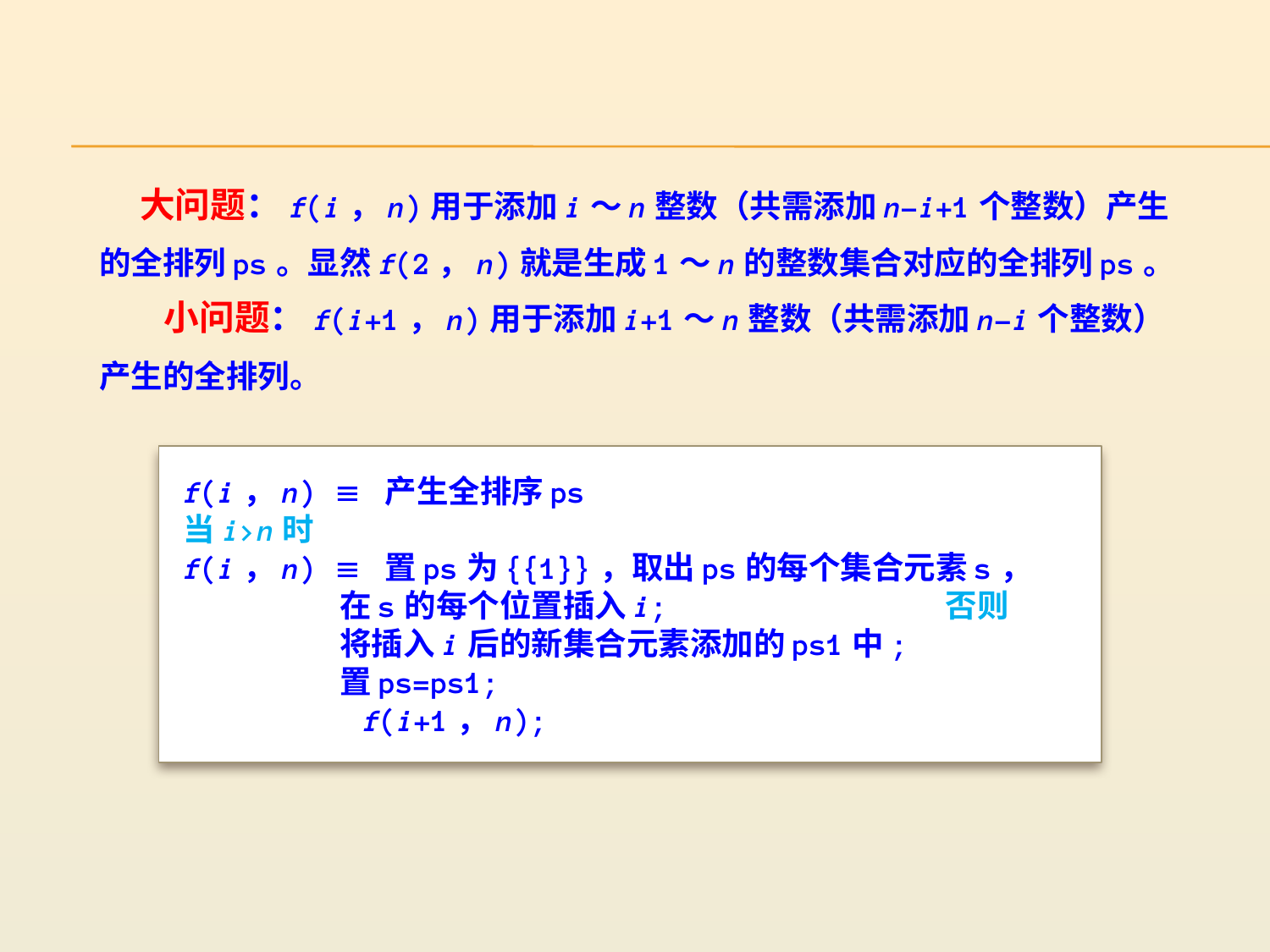

大问题：f(i，n)用于添加i～n整数（共需添加n-i+1个整数）产生的全排列ps。显然f(2，n)就是生成1～n的整数集合对应的全排列ps。
       小问题：f(i+1，n)用于添加i+1～n整数（共需添加n-i个整数）产生的全排列。
f(i，n) ≡ 产生全排序ps				当i>n时
f(i，n) ≡ 置ps为{{1}}，取出ps的每个集合元素s，
	   在s的每个位置插入i;			否则
	   将插入i后的新集合元素添加的ps1中;
	   置ps=ps1;
	   f(i+1，n);